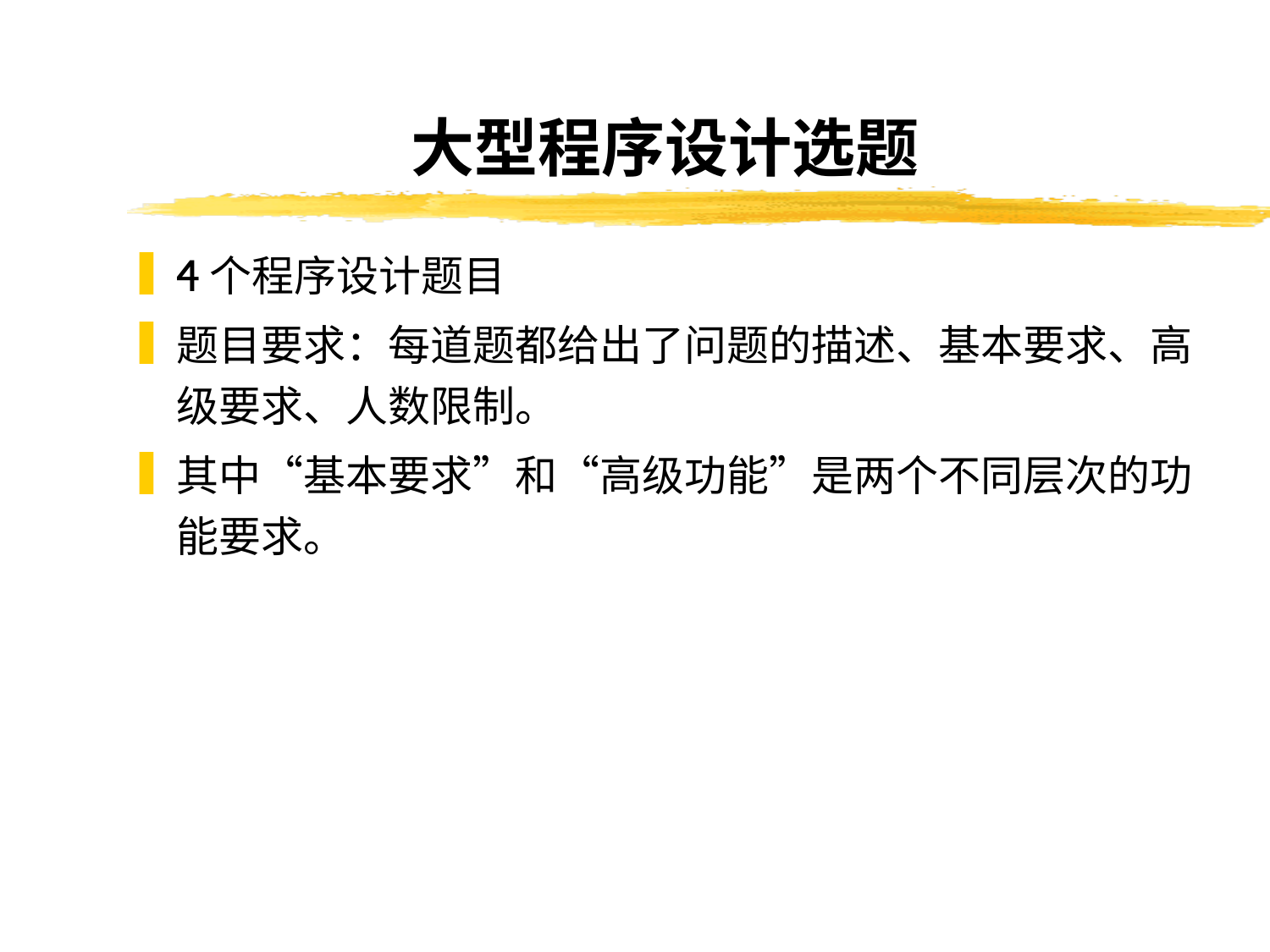

# 大型程序设计选题
4个程序设计题目
题目要求：每道题都给出了问题的描述、基本要求、高级要求、人数限制。
其中“基本要求”和“高级功能”是两个不同层次的功能要求。